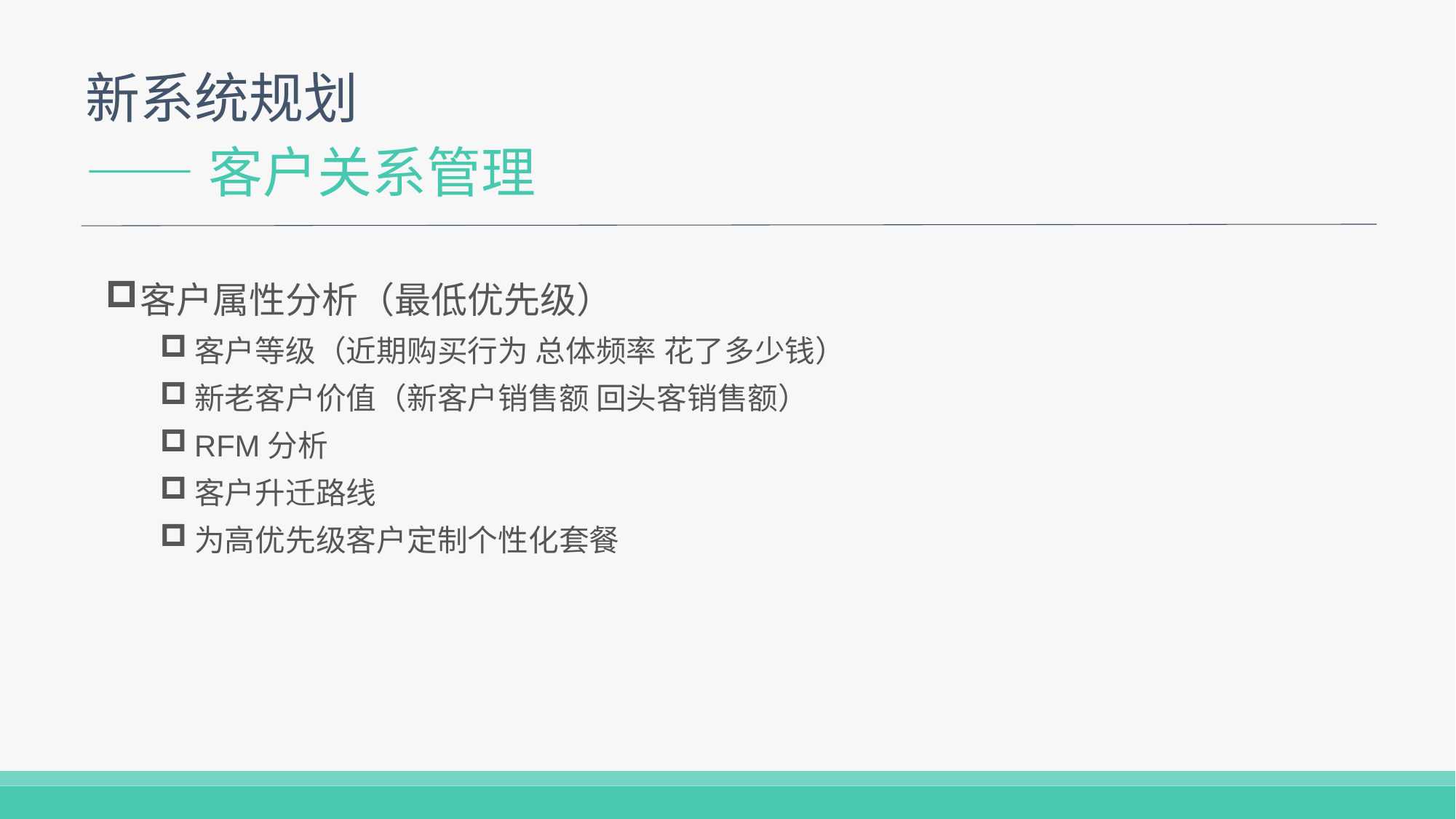

新系统规划
——客户关系管理
客户属性分析（最低优先级）
客户等级（近期购买行为 总体频率 花了多少钱）
新老客户价值（新客户销售额 回头客销售额）
RFM分析
客户升迁路线
为高优先级客户定制个性化套餐